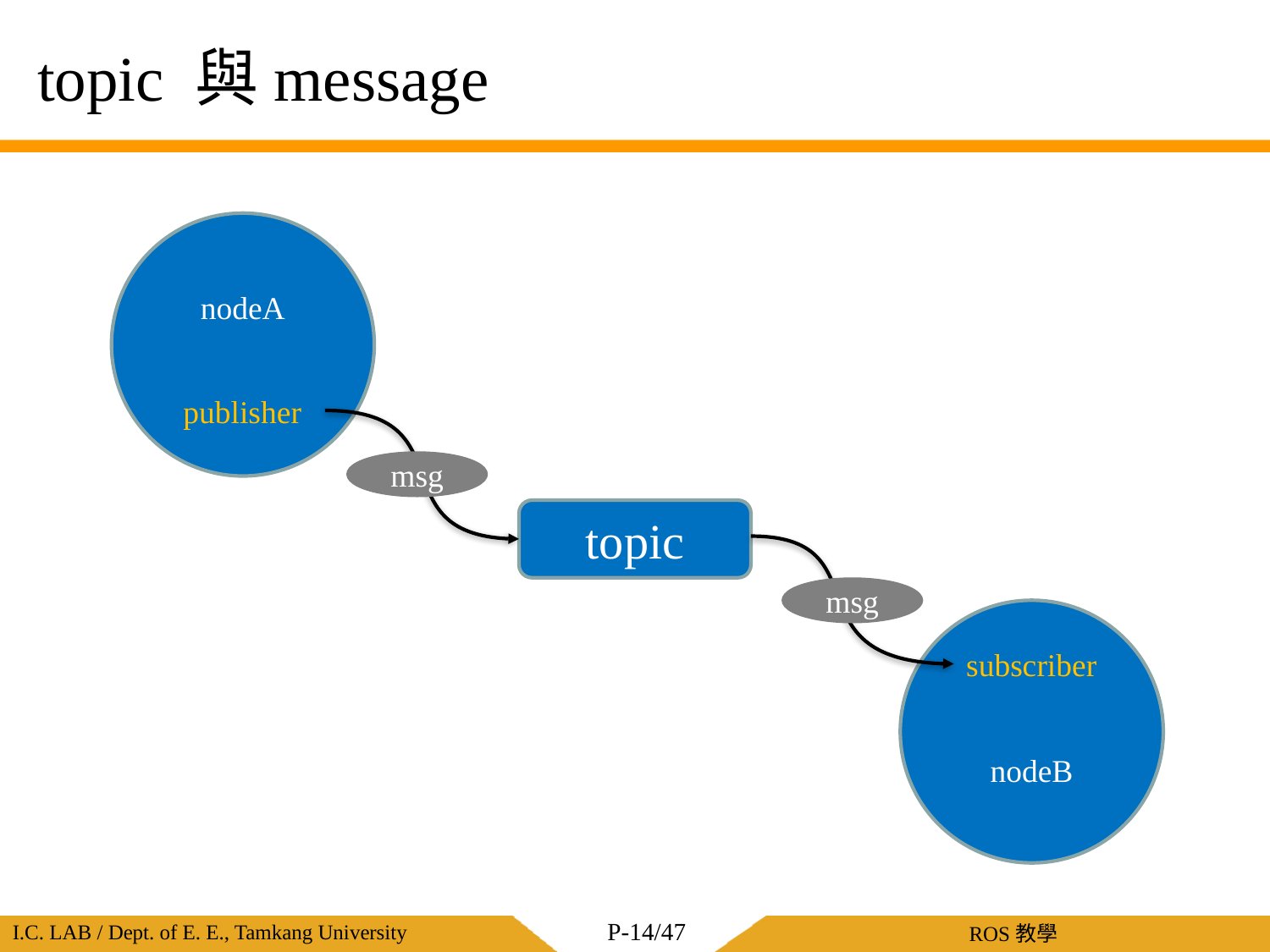

# topic 與message
nodeA

publisher
msg
topic
msg

nodeB
subscriber